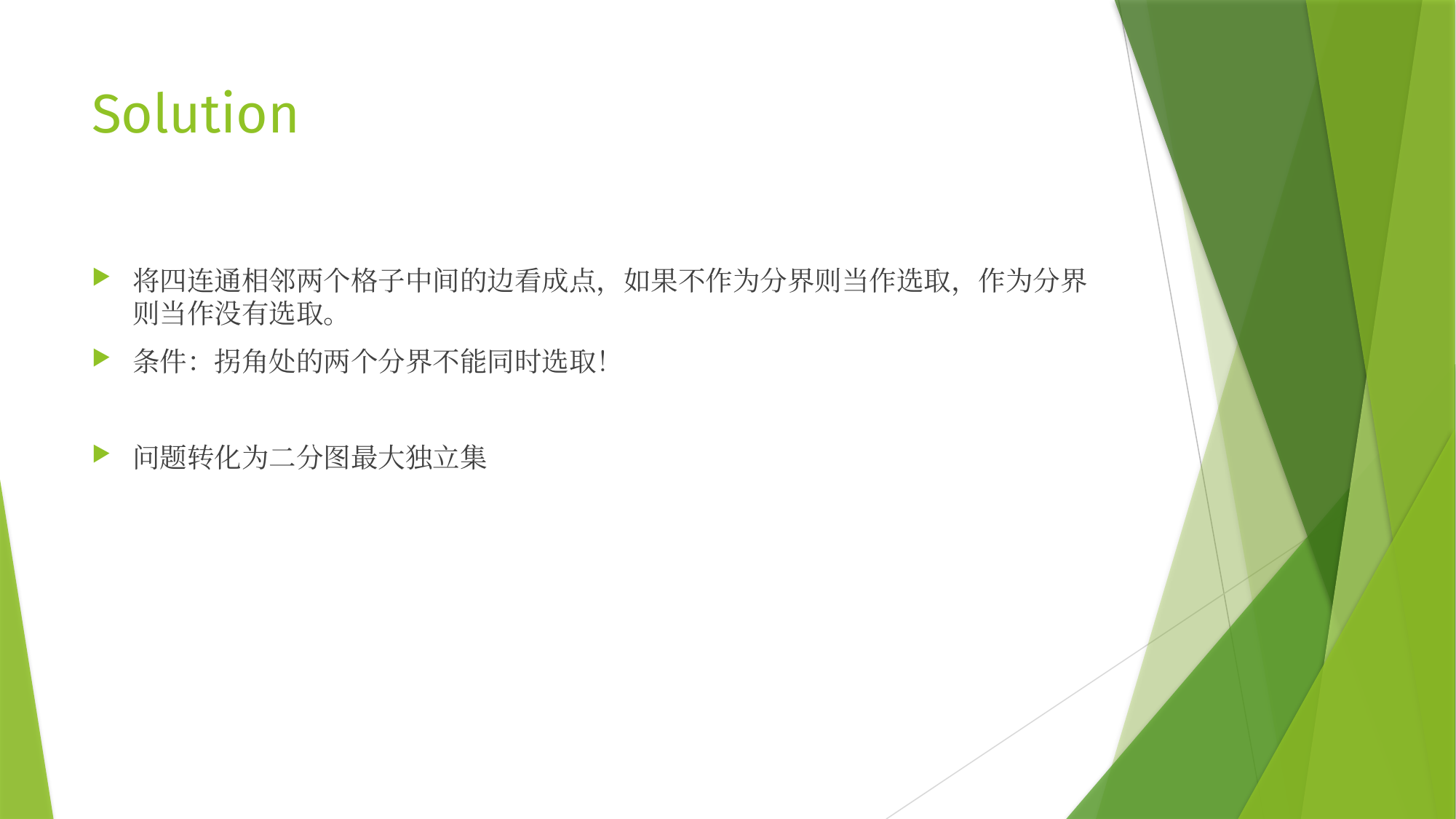

# Solution
将四连通相邻两个格子中间的边看成点，如果不作为分界则当作选取，作为分界则当作没有选取。
条件：拐角处的两个分界不能同时选取！

问题转化为二分图最大独立集